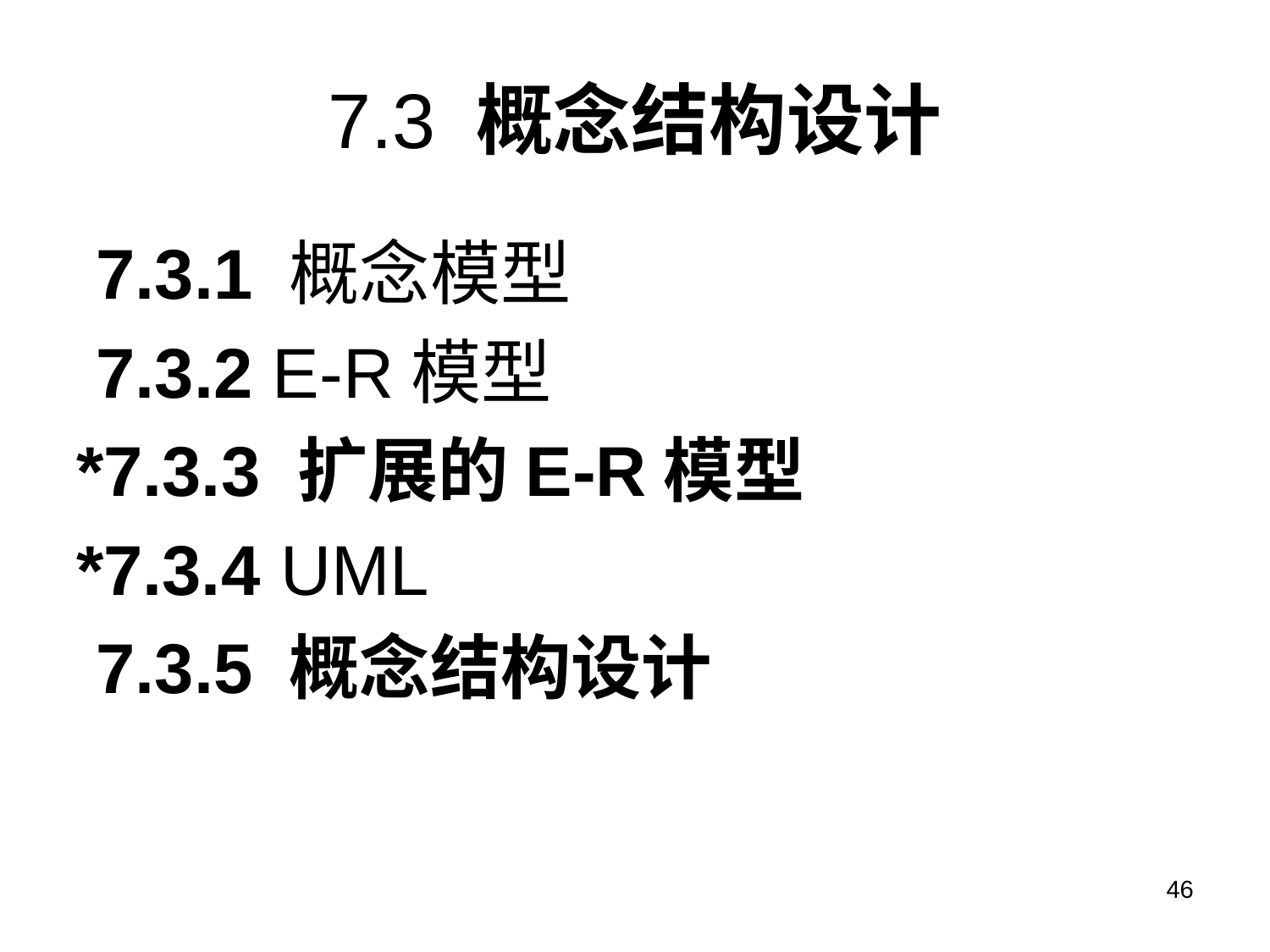

# 7.3 概念结构设计
 7.3.1 概念模型
 7.3.2 E-R模型
*7.3.3 扩展的E-R模型
*7.3.4 UML
 7.3.5 概念结构设计

46